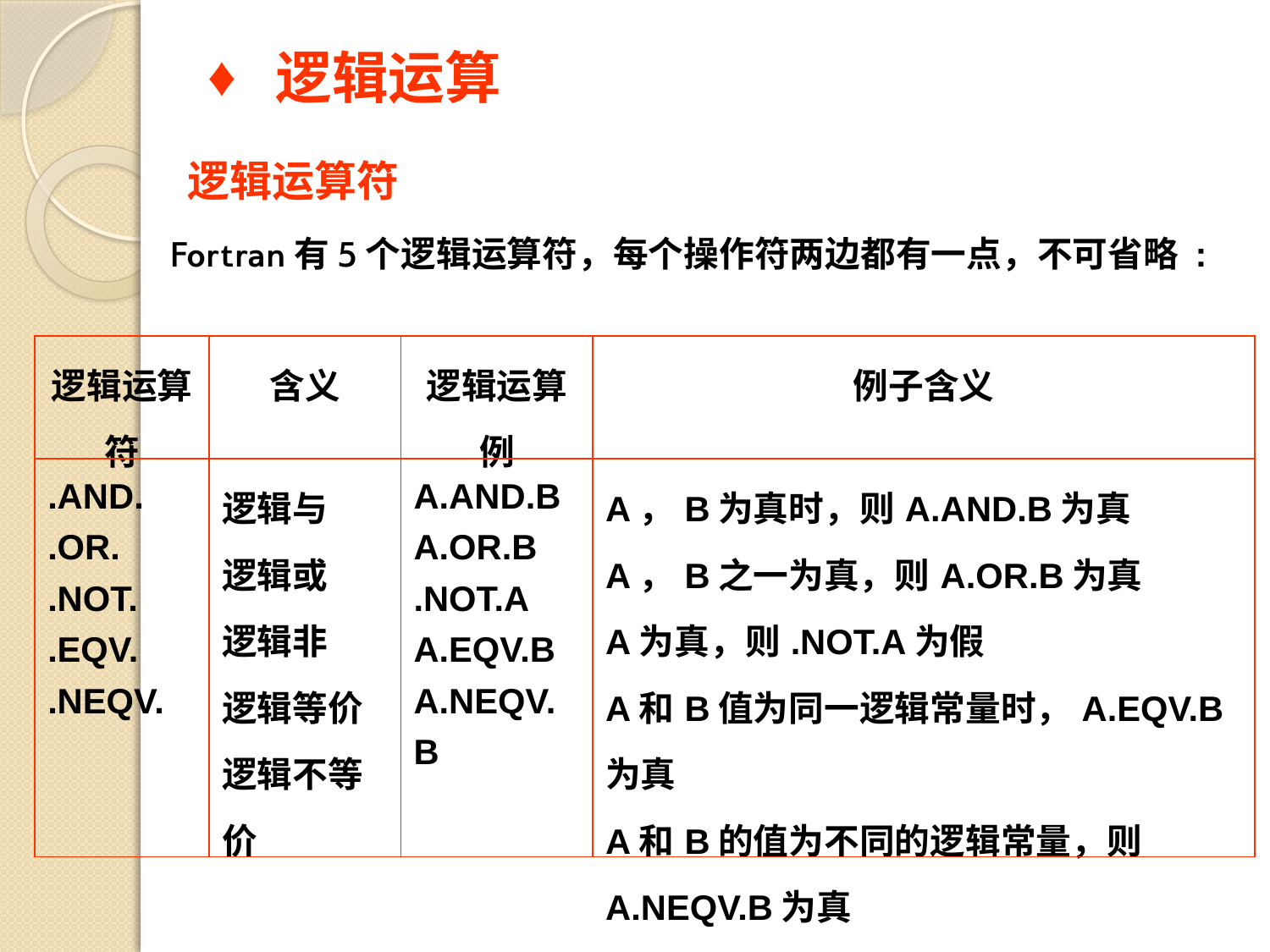

逻辑运算
逻辑运算符
Fortran有5个逻辑运算符，每个操作符两边都有一点，不可省略 :
| 逻辑运算符 | 含义 | 逻辑运算例 | 例子含义 |
| --- | --- | --- | --- |
| .AND. .OR. .NOT. .EQV. .NEQV. | 逻辑与 逻辑或 逻辑非 逻辑等价 逻辑不等价 | A.AND.B A.OR.B .NOT.A A.EQV.B A.NEQV.B | A，B为真时，则A.AND.B为真 A，B之一为真，则A.OR.B为真 A为真，则.NOT.A为假 A和B值为同一逻辑常量时，A.EQV.B为真 A和B的值为不同的逻辑常量，则A.NEQV.B为真 |